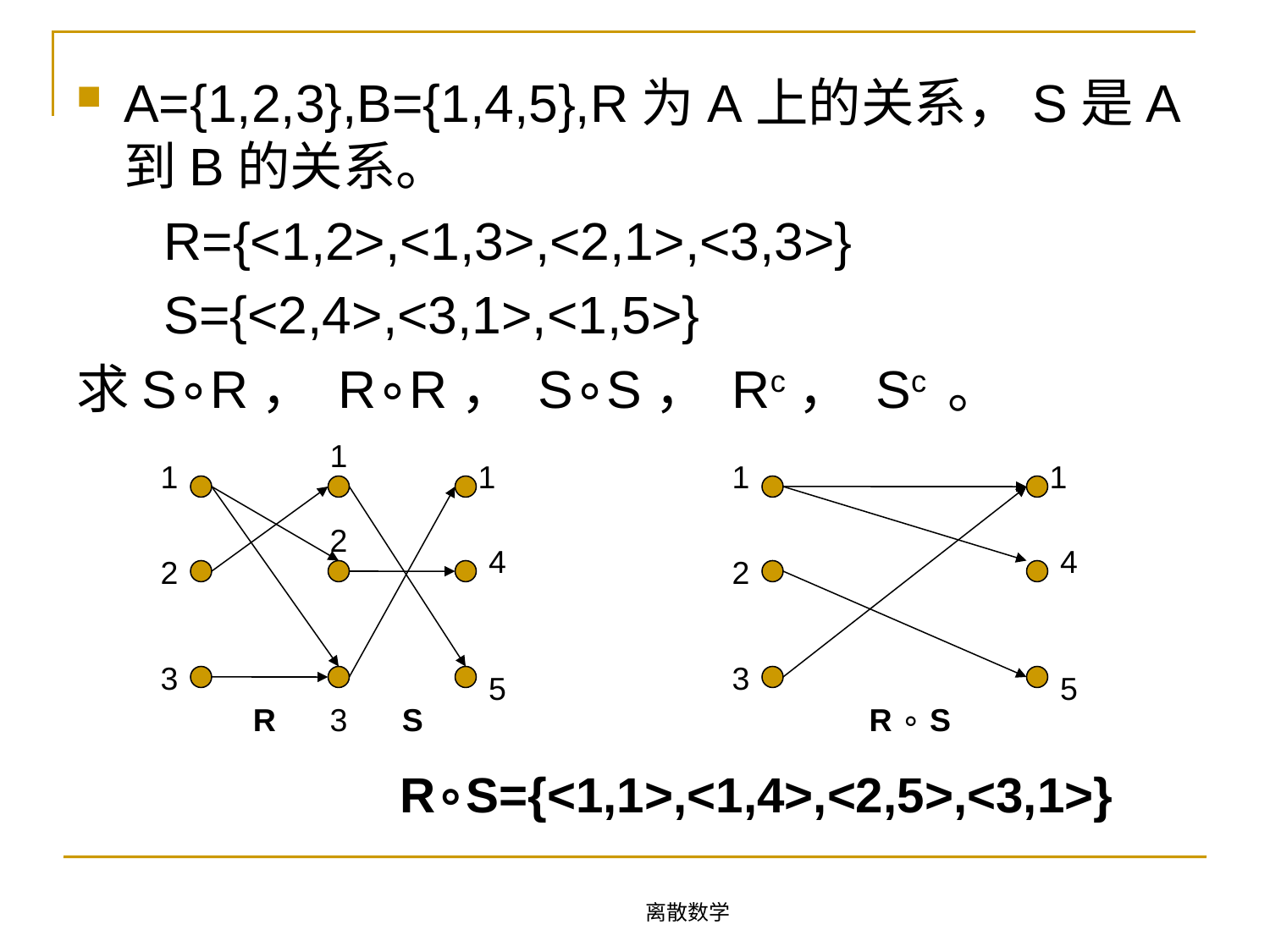

A={1,2,3},B={1,4,5},R为A上的关系，S是A到B的关系。
      R={<1,2>,<1,3>,<2,1>,<3,3>}
      S={<2,4>,<3,1>,<1,5>}
求S∘R， R∘R， S∘S， Rc， Sc 。

1
1
1

2
4
2

3
5

3
R
S
1
1

4
2

3
5

R ∘ S
R∘S={<1,1>,<1,4>,<2,5>,<3,1>}

离散数学
5